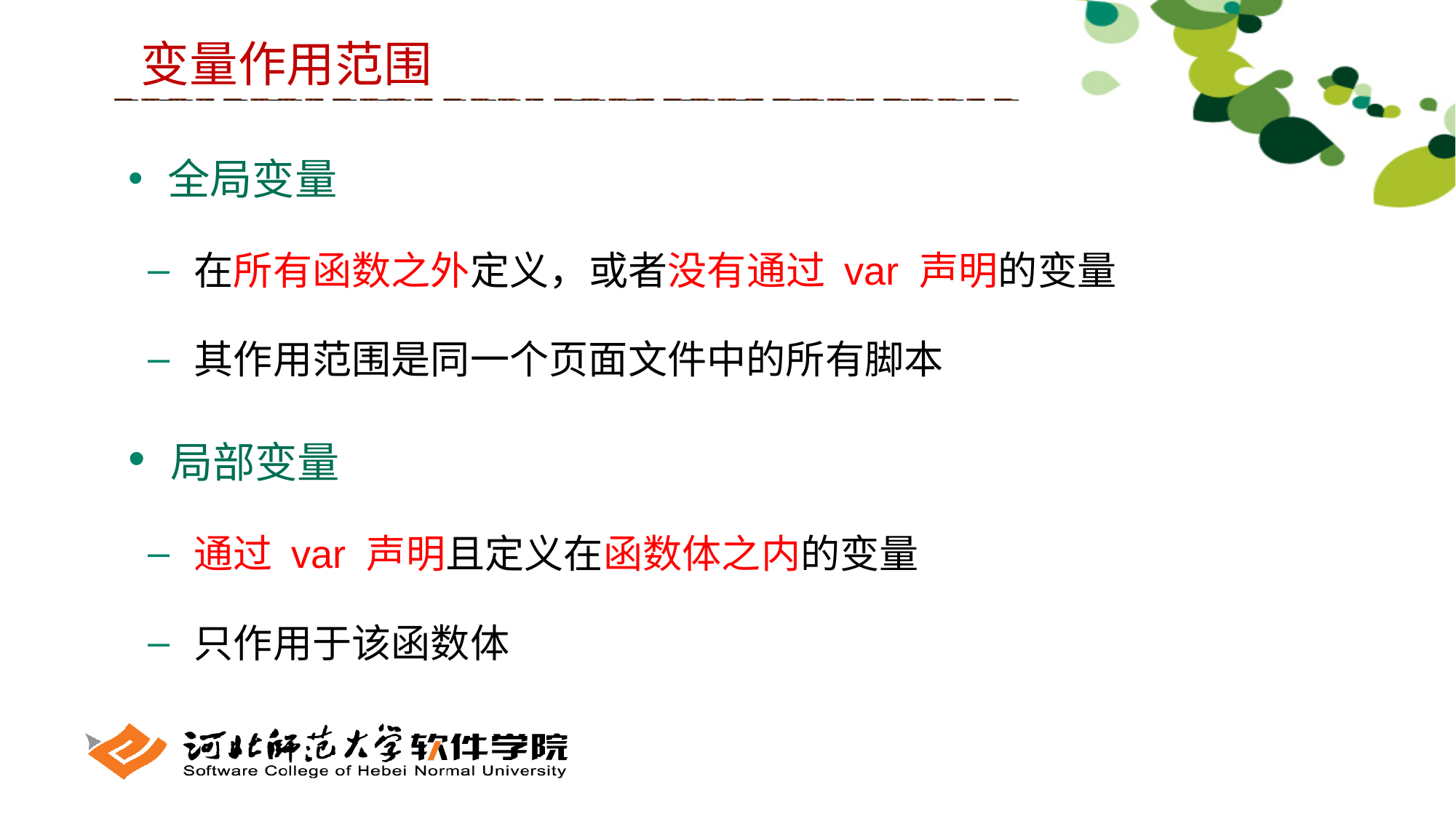

变量作用范围

 全局变量
 在所有函数之外定义，或者没有通过 var 声明的变量
 其作用范围是同一个页面文件中的所有脚本
 局部变量
 通过 var 声明且定义在函数体之内的变量
 只作用于该函数体